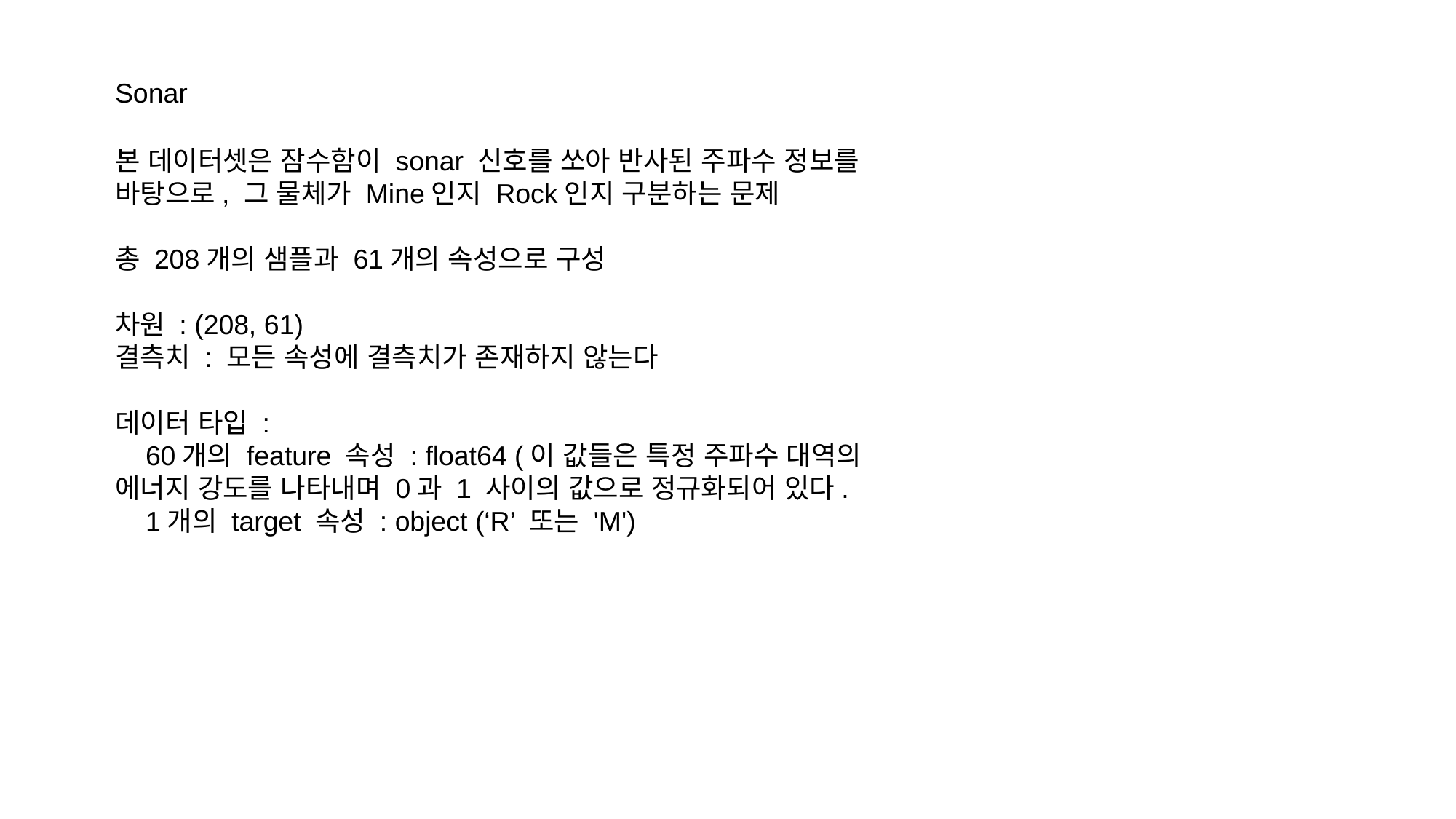

Sonar
본 데이터셋은 잠수함이 sonar 신호를 쏘아 반사된 주파수 정보를 바탕으로, 그 물체가 Mine인지 Rock인지 구분하는 문제

총 208개의 샘플과 61개의 속성으로 구성

차원 : (208, 61)
결측치 : 모든 속성에 결측치가 존재하지 않는다

데이터 타입 :
    60개의 feature 속성 : float64 (이 값들은 특정 주파수 대역의 에너지 강도를 나타내며 0과 1 사이의 값으로 정규화되어 있다.
    1개의 target 속성 : object (‘R’ 또는 'M')